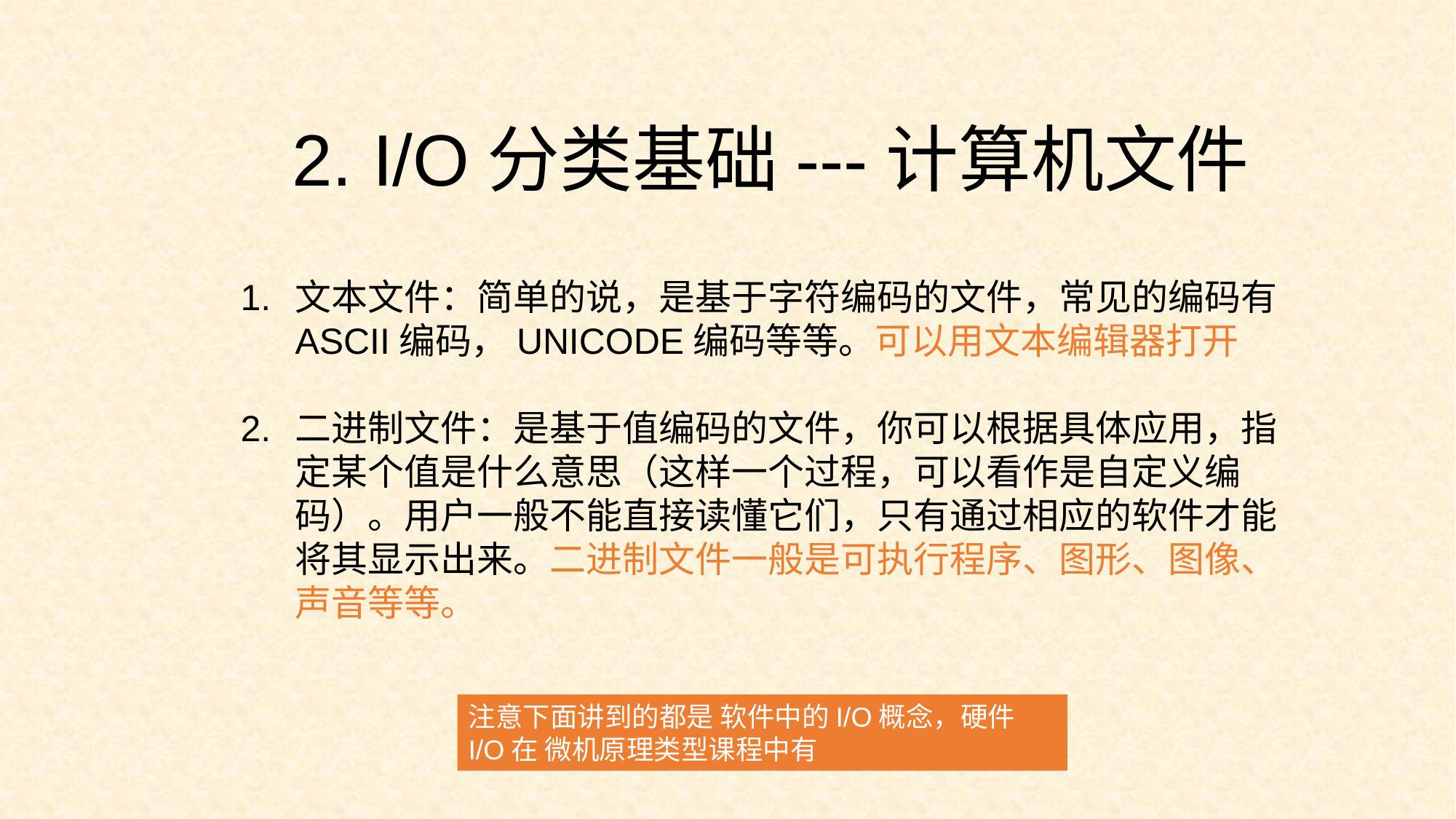

2. I/O分类基础---计算机文件
文本文件：简单的说，是基于字符编码的文件，常见的编码有ASCII编码，UNICODE编码等等。可以用文本编辑器打开

二进制文件：是基于值编码的文件，你可以根据具体应用，指定某个值是什么意思（这样一个过程，可以看作是自定义编码）。用户一般不能直接读懂它们，只有通过相应的软件才能将其显示出来。二进制文件一般是可执行程序、图形、图像、声音等等。
注意下面讲到的都是 软件中的I/O概念，硬件I/O在 微机原理类型课程中有